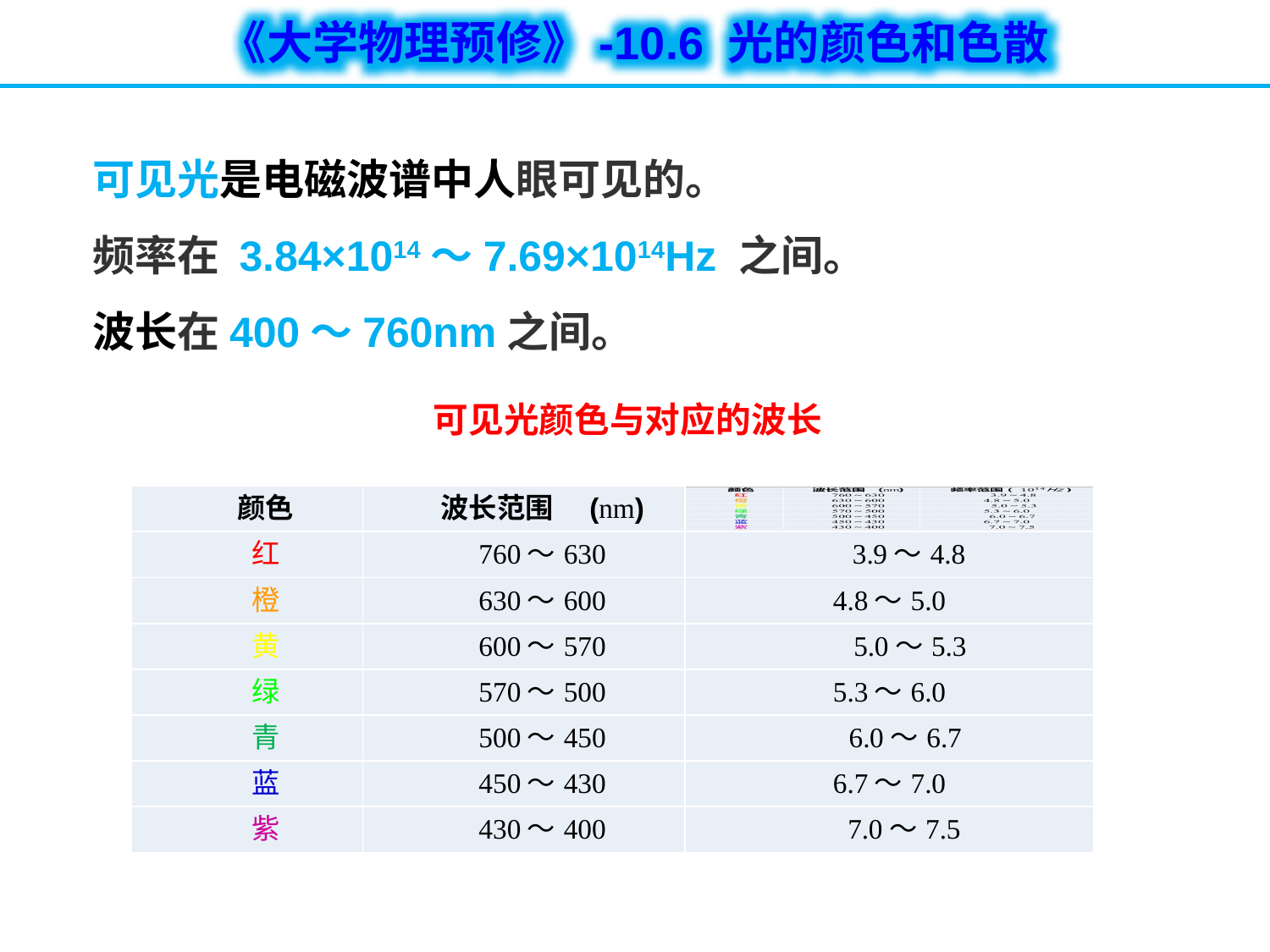

可见光是电磁波谱中人眼可见的。
   频率在 3.84×1014～7.69×1014Hz 之间。
   波长在400～760nm之间。
可见光颜色与对应的波长
| 颜色 | 波长范围　(nm) |  |
| --- | --- | --- |
| 红 | 760～630 | 3.9～4.8 |
| 橙 | 630～600 | 4.8～5.0 |
| 黄 | 600～570 | 5.0～5.3 |
| 绿 | 570～500 | 5.3～6.0 |
| 青 | 500～450 | 6.0～6.7 |
| 蓝 | 450～430 | 6.7～7.0 |
| 紫 | 430～400 | 7.0～7.5 |